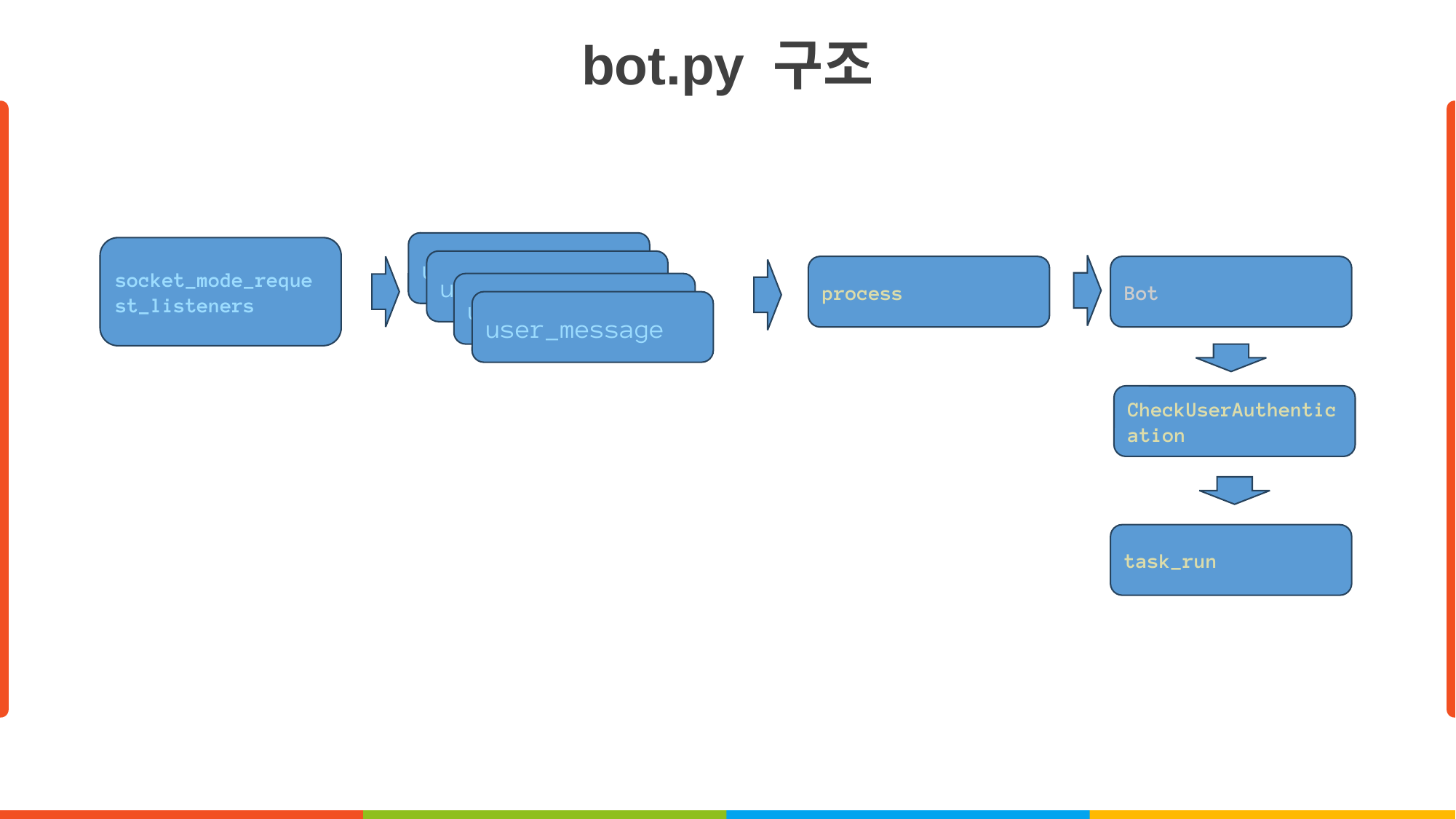

bot.py 구조

user_message
socket_mode_request_listeners
user_message

Bot
process

user_message
user_message

CheckUserAuthentication

task_run